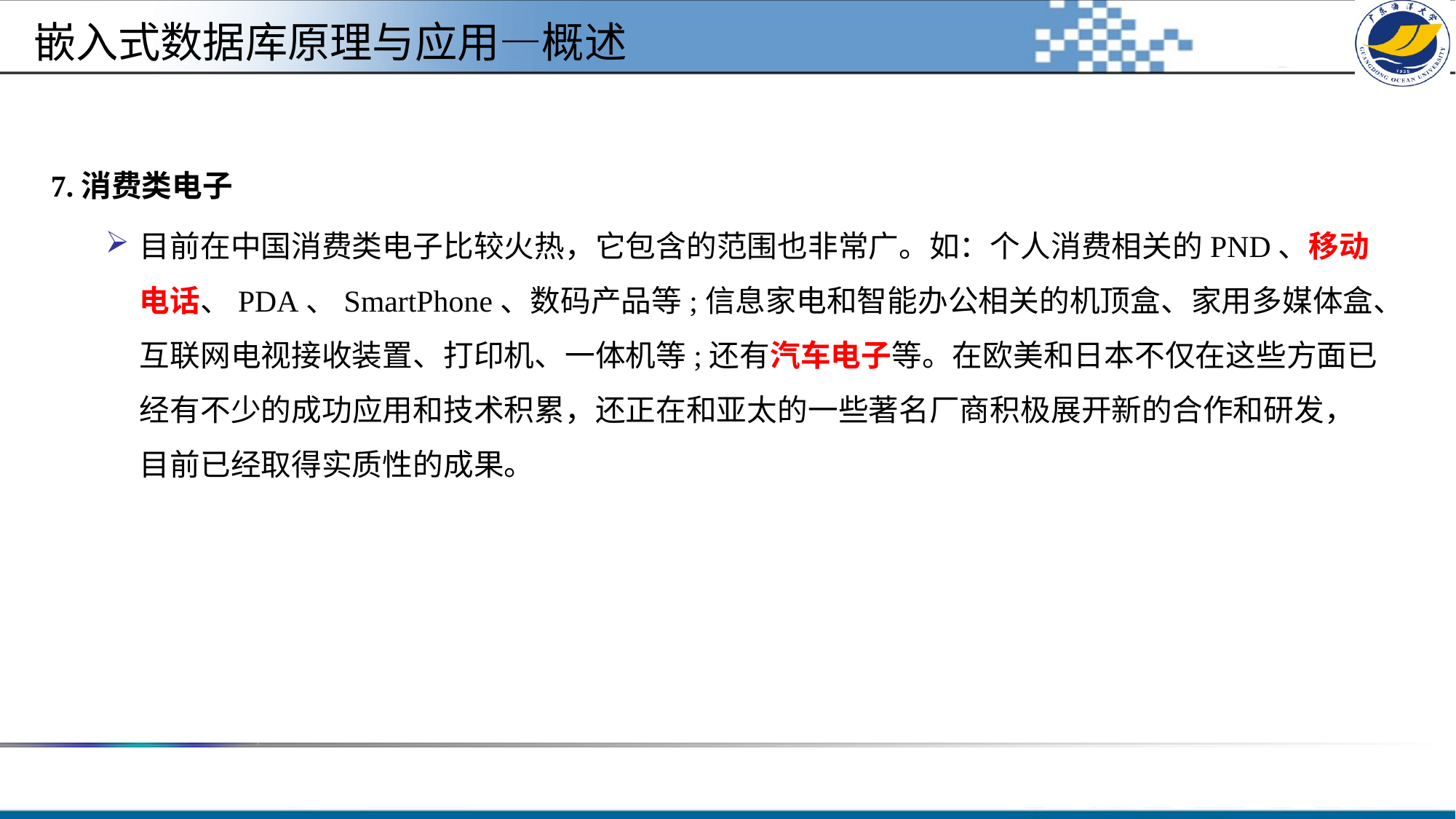

#
嵌入式数据库原理与应用—概述
7.消费类电子
目前在中国消费类电子比较火热，它包含的范围也非常广。如：个人消费相关的PND、移动电话、PDA、SmartPhone、数码产品等;信息家电和智能办公相关的机顶盒、家用多媒体盒、互联网电视接收装置、打印机、一体机等;还有汽车电子等。在欧美和日本不仅在这些方面已经有不少的成功应用和技术积累，还正在和亚太的一些著名厂商积极展开新的合作和研发，目前已经取得实质性的成果。